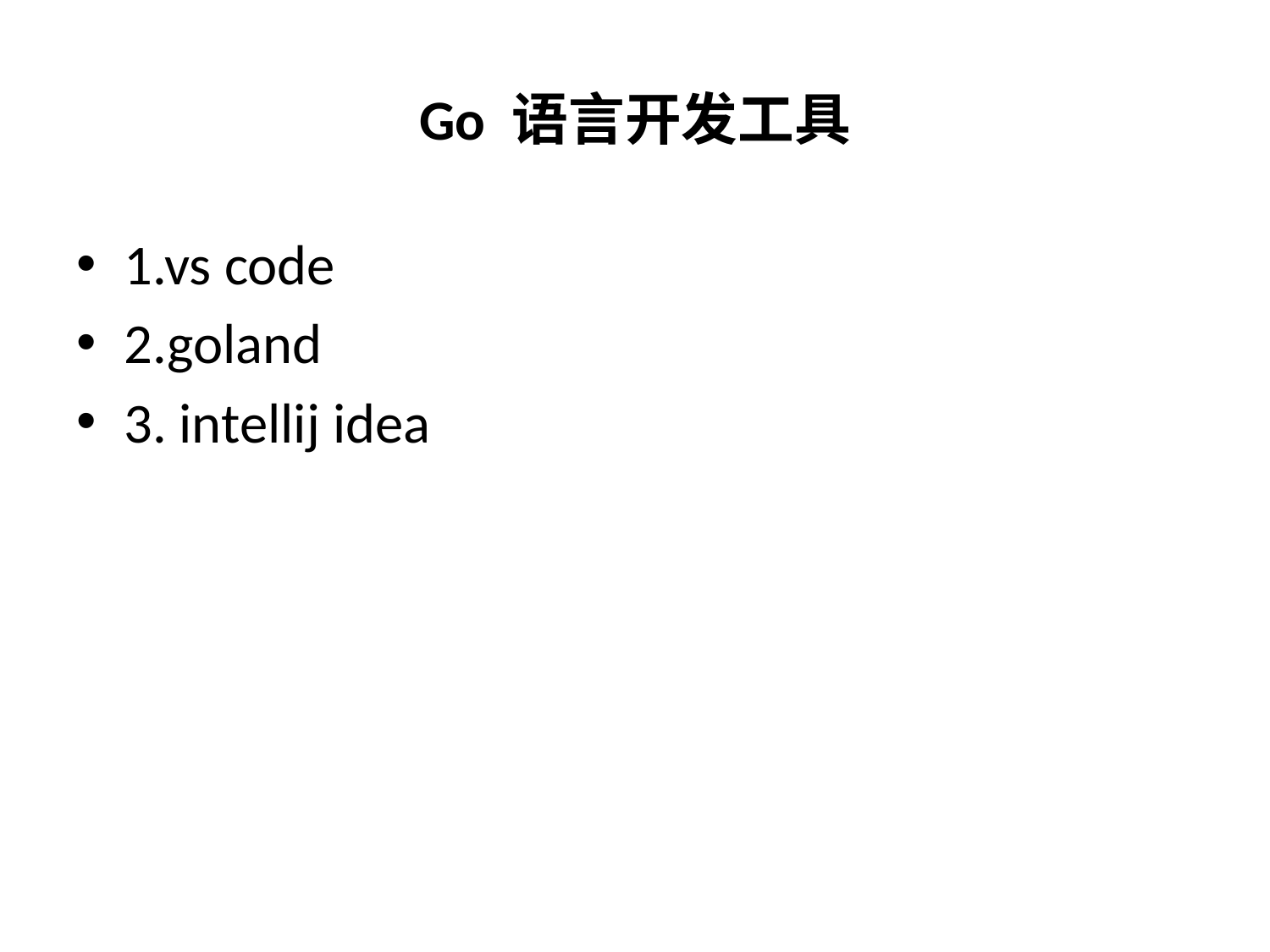

# Go 语言开发工具
1.vs code
2.goland
3. intellij idea